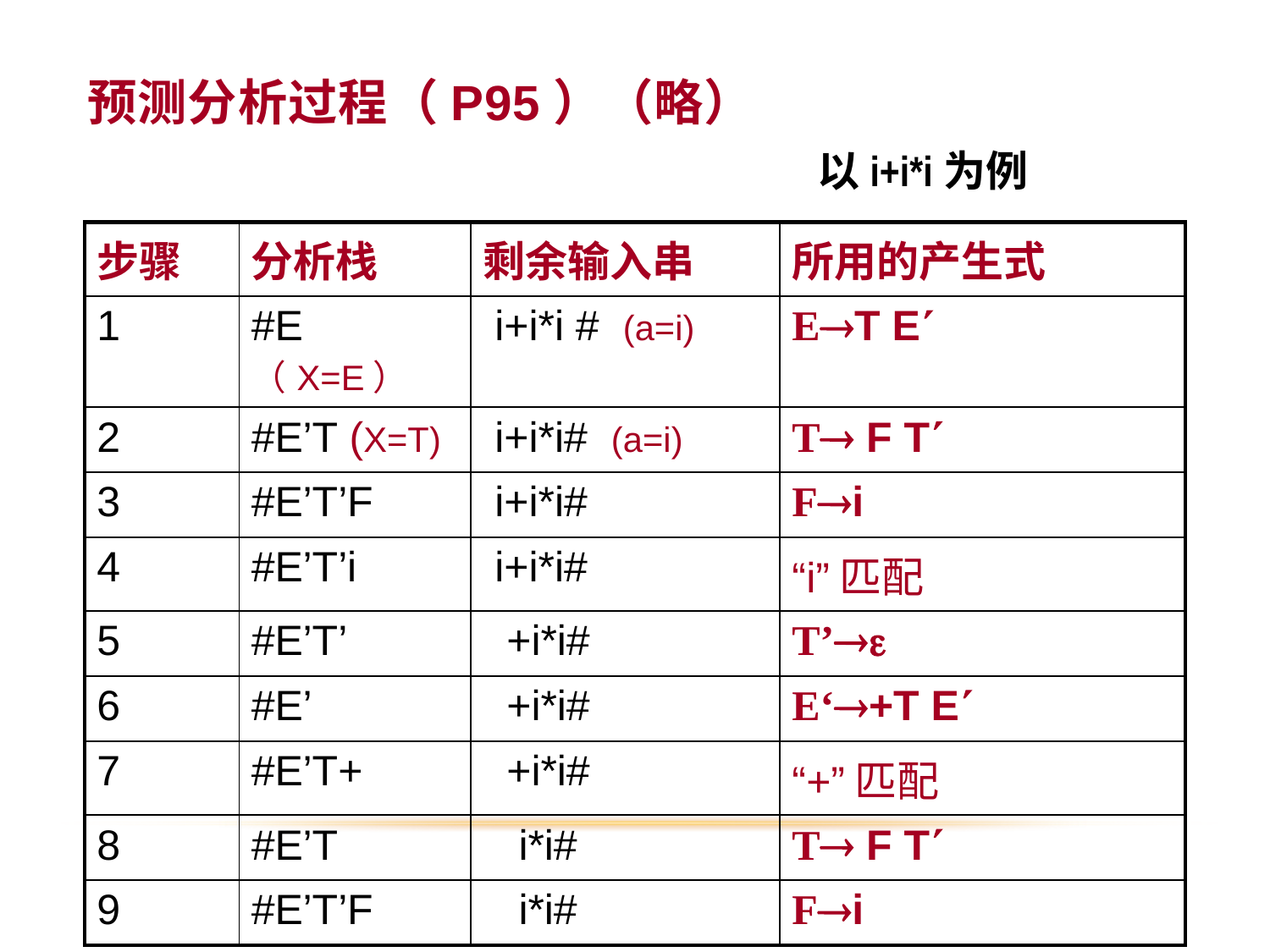

# 预测分析过程（P95）（略）
以i+i*i为例
| 步骤 | 分析栈 | 剩余输入串 | 所用的产生式 |
| --- | --- | --- | --- |
| 1 | #E （X=E） | i+i\*i # (a=i) | E→T E′ |
| 2 | #E’T (X=T) | i+i\*i# (a=i) | T→ F T′ |
| 3 | #E’T’F | i+i\*i# | F→i |
| 4 | #E’T’i | i+i\*i# | “i”匹配 |
| 5 | #E’T’ | +i\*i# | T’→ε |
| 6 | #E’ | +i\*i# | E‘→+T E′ |
| 7 | #E’T+ | +i\*i# | “+”匹配 |
| 8 | #E’T | i\*i# | T→ F T′ |
| 9 | #E’T’F | i\*i# | F→i |
20